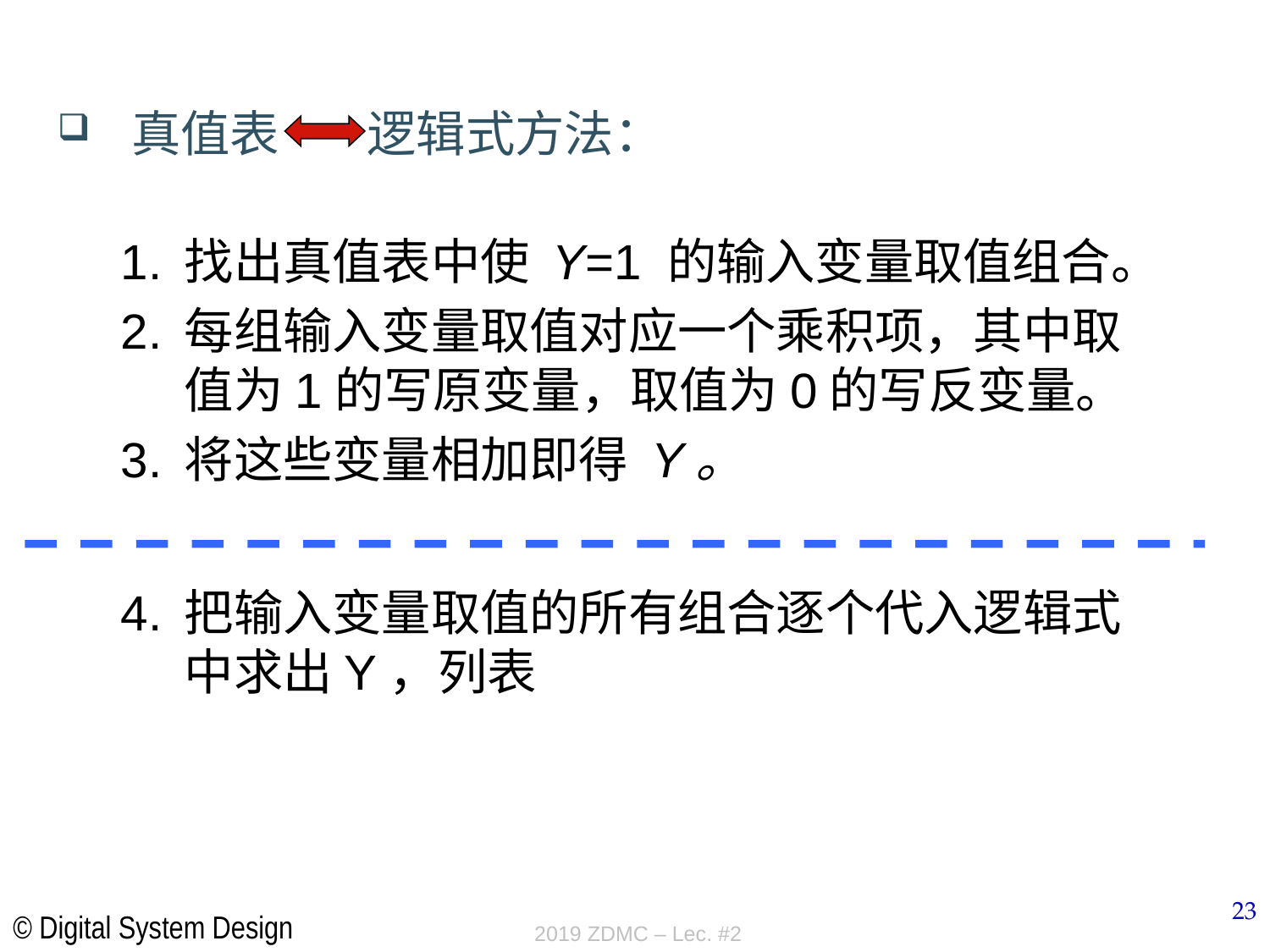

真值表        逻辑式方法：

找出真值表中使 Y=1 的输入变量取值组合。
每组输入变量取值对应一个乘积项，其中取值为1的写原变量，取值为0的写反变量。
将这些变量相加即得 Y。

把输入变量取值的所有组合逐个代入逻辑式中求出Y，列表

2019 ZDMC – Lec. #2
23